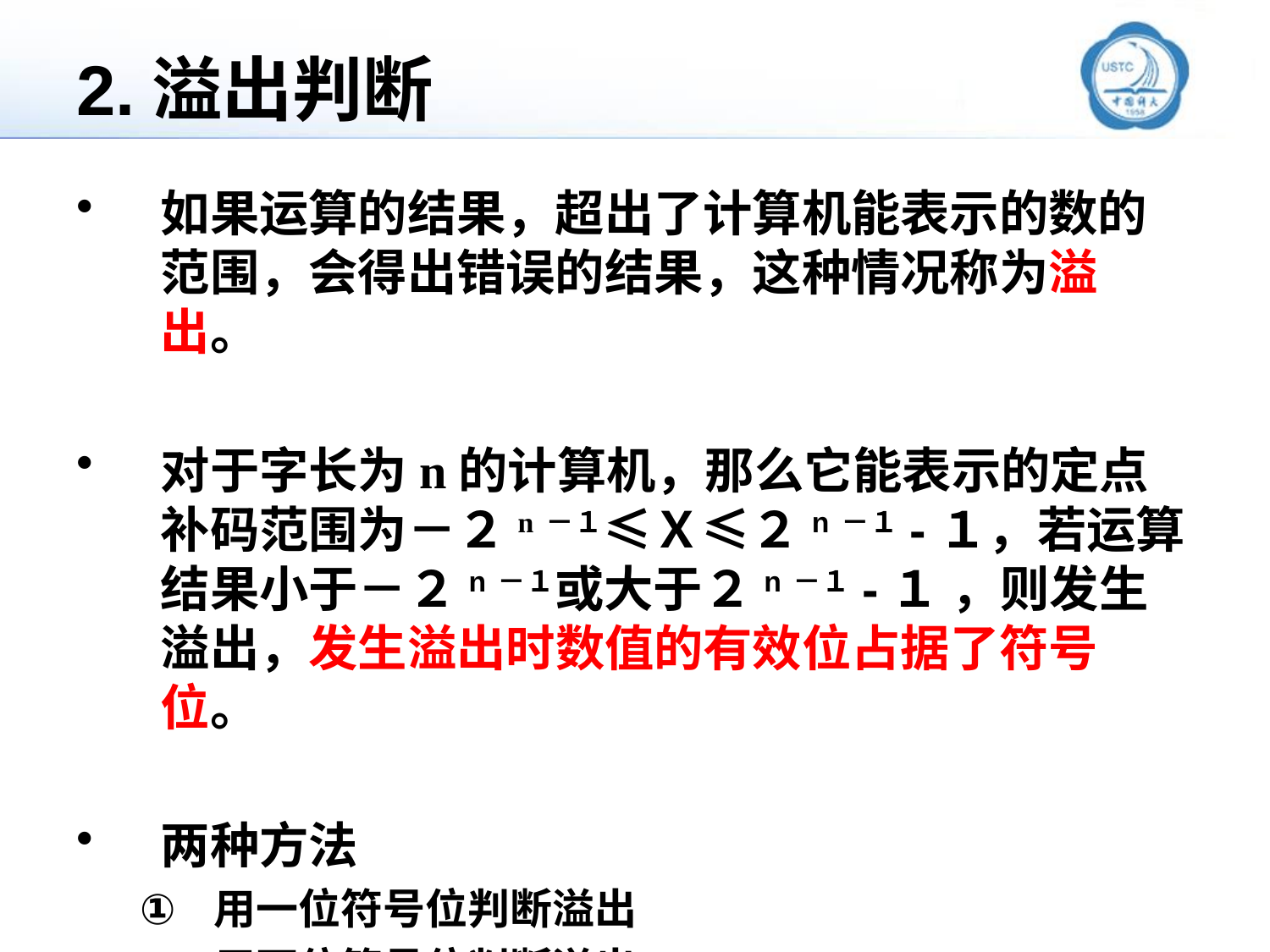

# 2.溢出判断
如果运算的结果，超出了计算机能表示的数的范围，会得出错误的结果，这种情况称为溢出。

对于字长为n的计算机，那么它能表示的定点补码范围为－２n－１≤Ｘ≤２n－１-１，若运算结果小于－２n－１或大于２n－１-１ ，则发生溢出，发生溢出时数值的有效位占据了符号位。

两种方法
用一位符号位判断溢出
用两位符号位判断溢出